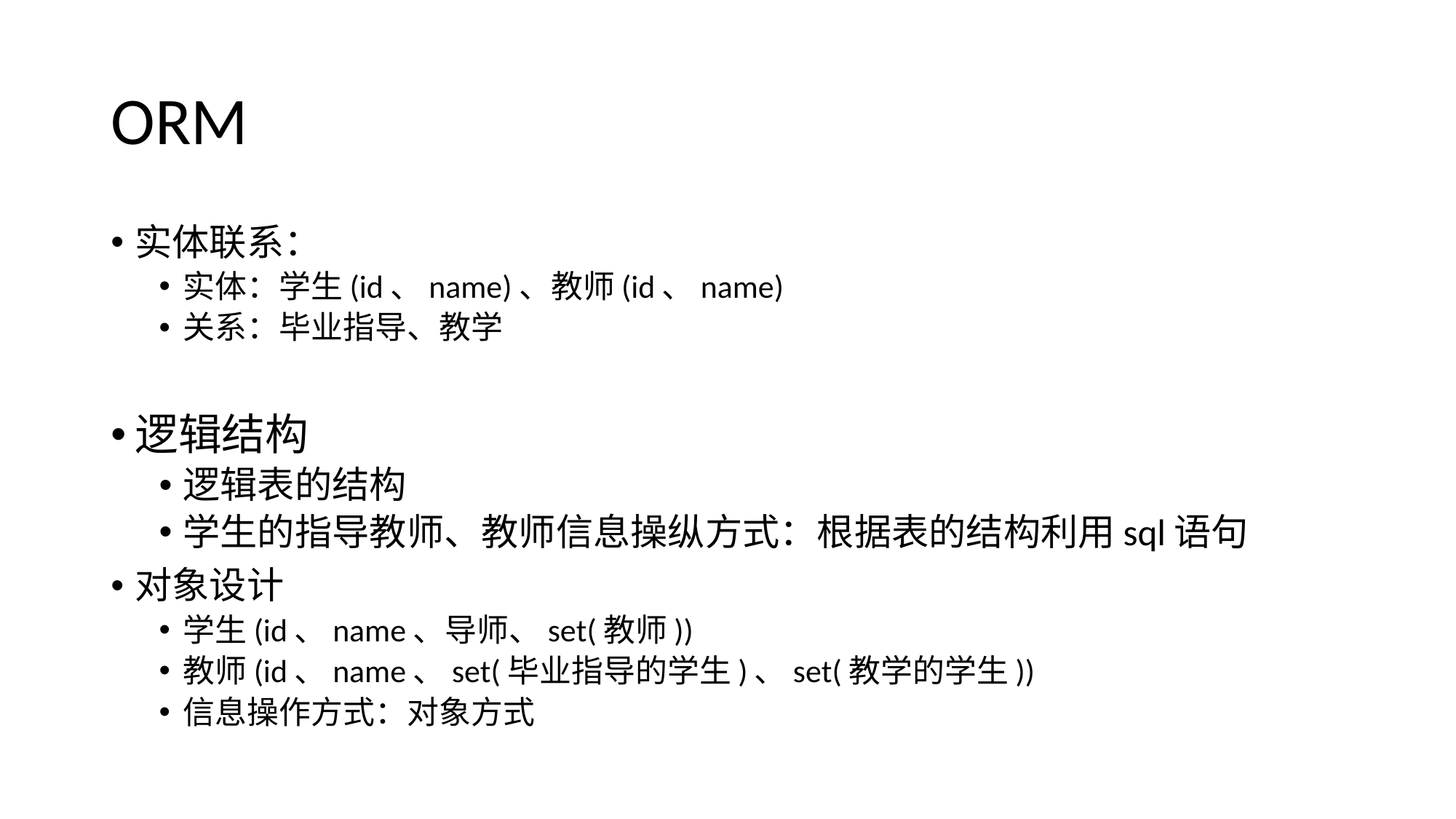

# ORM
实体联系：
实体：学生(id、name)、教师(id、name)
关系：毕业指导、教学

逻辑结构
逻辑表的结构
学生的指导教师、教师信息操纵方式：根据表的结构利用sql语句
对象设计
学生(id、name、导师、set(教师))
教师(id、name、set(毕业指导的学生)、set(教学的学生))
信息操作方式：对象方式